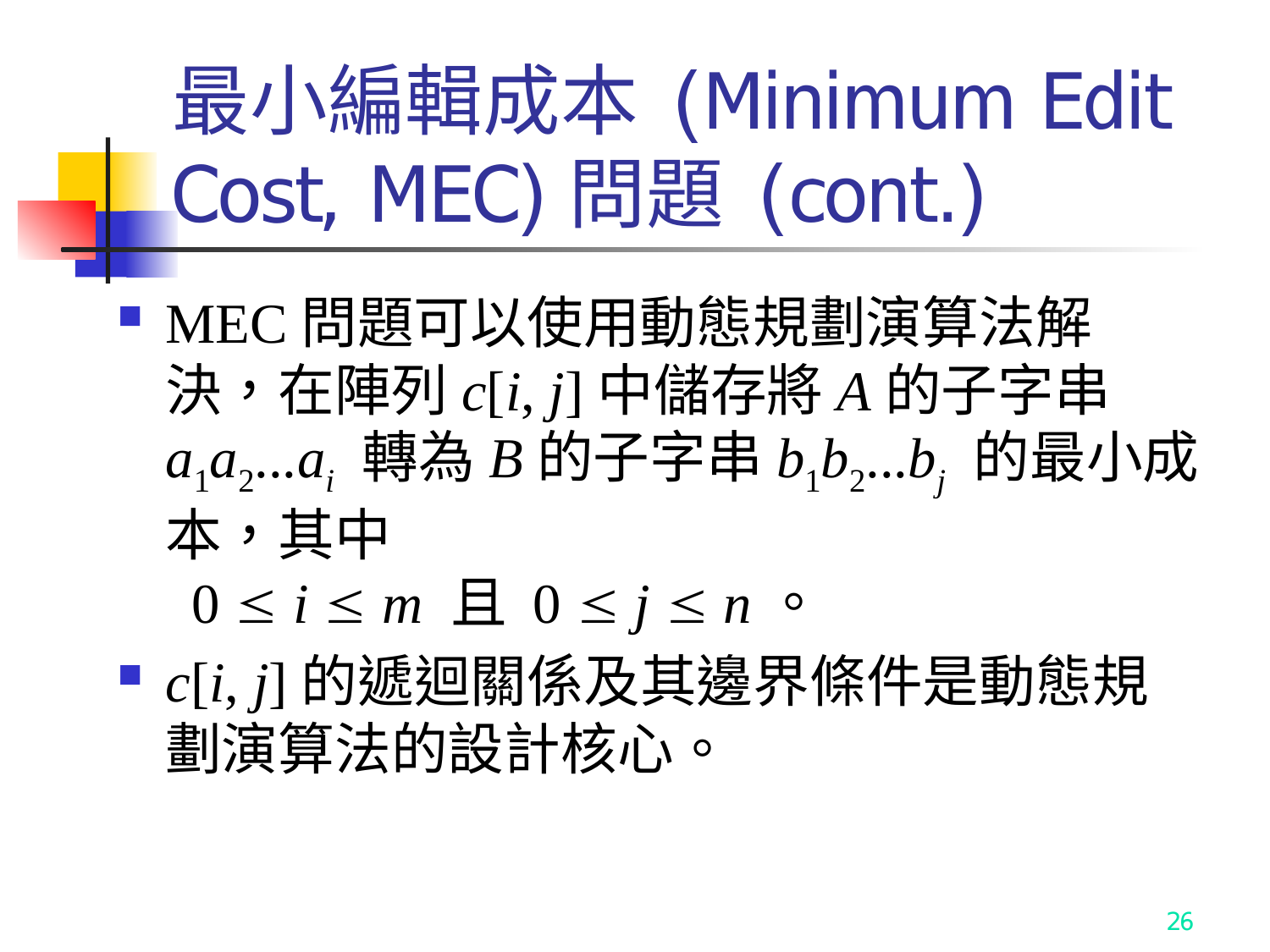

# 最小編輯成本 (Minimum Edit Cost, MEC)問題 (cont.)
MEC問題可以使用動態規劃演算法解決，在陣列c[i, j]中儲存將A的子字串a1a2...ai 轉為B的子字串b1b2...bj 的最小成本，其中
 0 ≤ i ≤ m 且 0 ≤ j ≤ n。
c[i, j]的遞迴關係及其邊界條件是動態規劃演算法的設計核心。
26